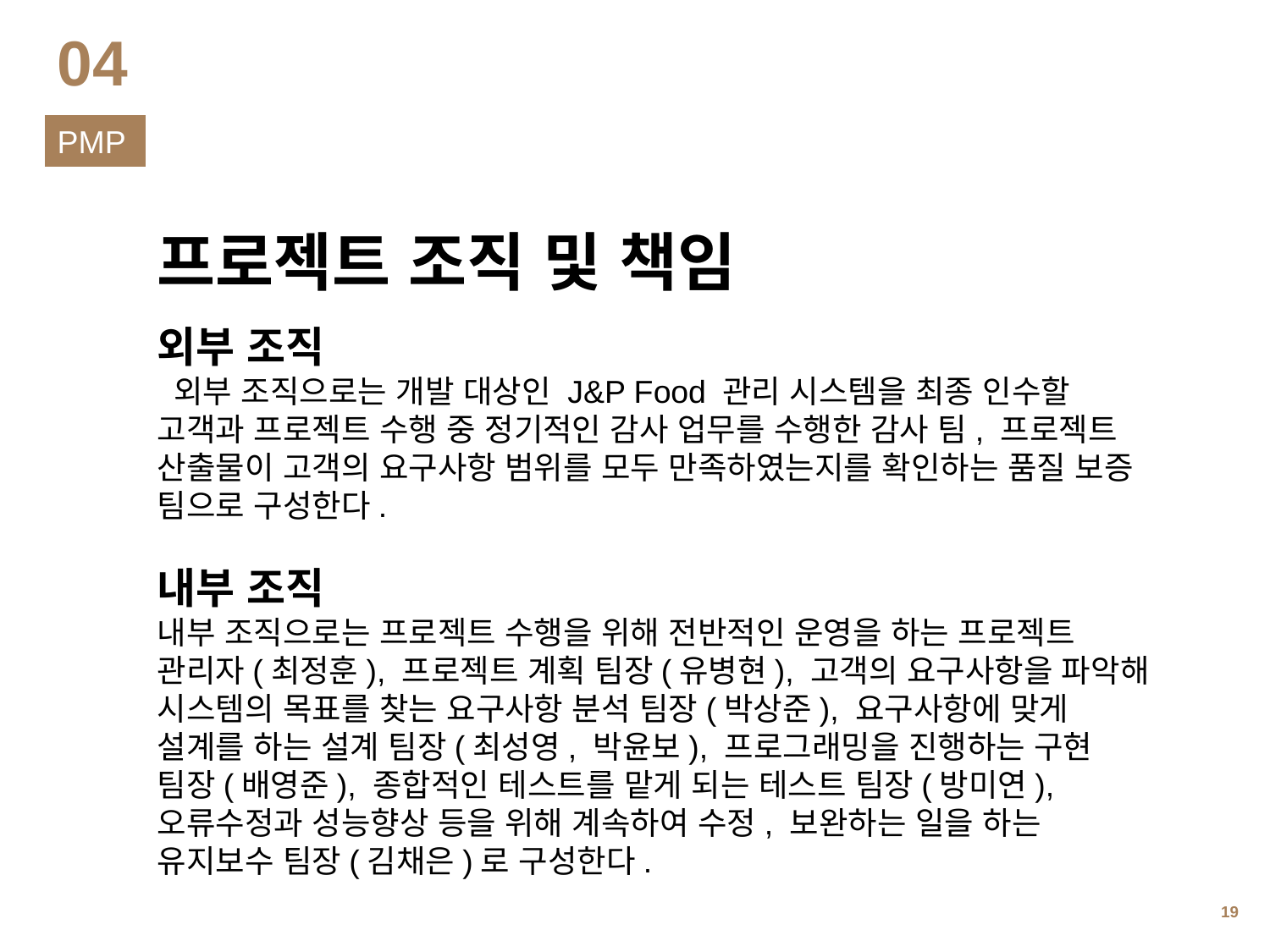

04
PMP
프로젝트 조직 및 책임

외부 조직
 외부 조직으로는 개발 대상인 J&P Food 관리 시스템을 최종 인수할 고객과 프로젝트 수행 중 정기적인 감사 업무를 수행한 감사 팀, 프로젝트 산출물이 고객의 요구사항 범위를 모두 만족하였는지를 확인하는 품질 보증 팀으로 구성한다.

내부 조직
내부 조직으로는 프로젝트 수행을 위해 전반적인 운영을 하는 프로젝트 관리자(최정훈), 프로젝트 계획 팀장(유병현), 고객의 요구사항을 파악해 시스템의 목표를 찾는 요구사항 분석 팀장(박상준), 요구사항에 맞게 설계를 하는 설계 팀장(최성영, 박윤보), 프로그래밍을 진행하는 구현 팀장(배영준), 종합적인 테스트를 맡게 되는 테스트 팀장(방미연), 오류수정과 성능향상 등을 위해 계속하여 수정, 보완하는 일을 하는 유지보수 팀장(김채은)로 구성한다.
19